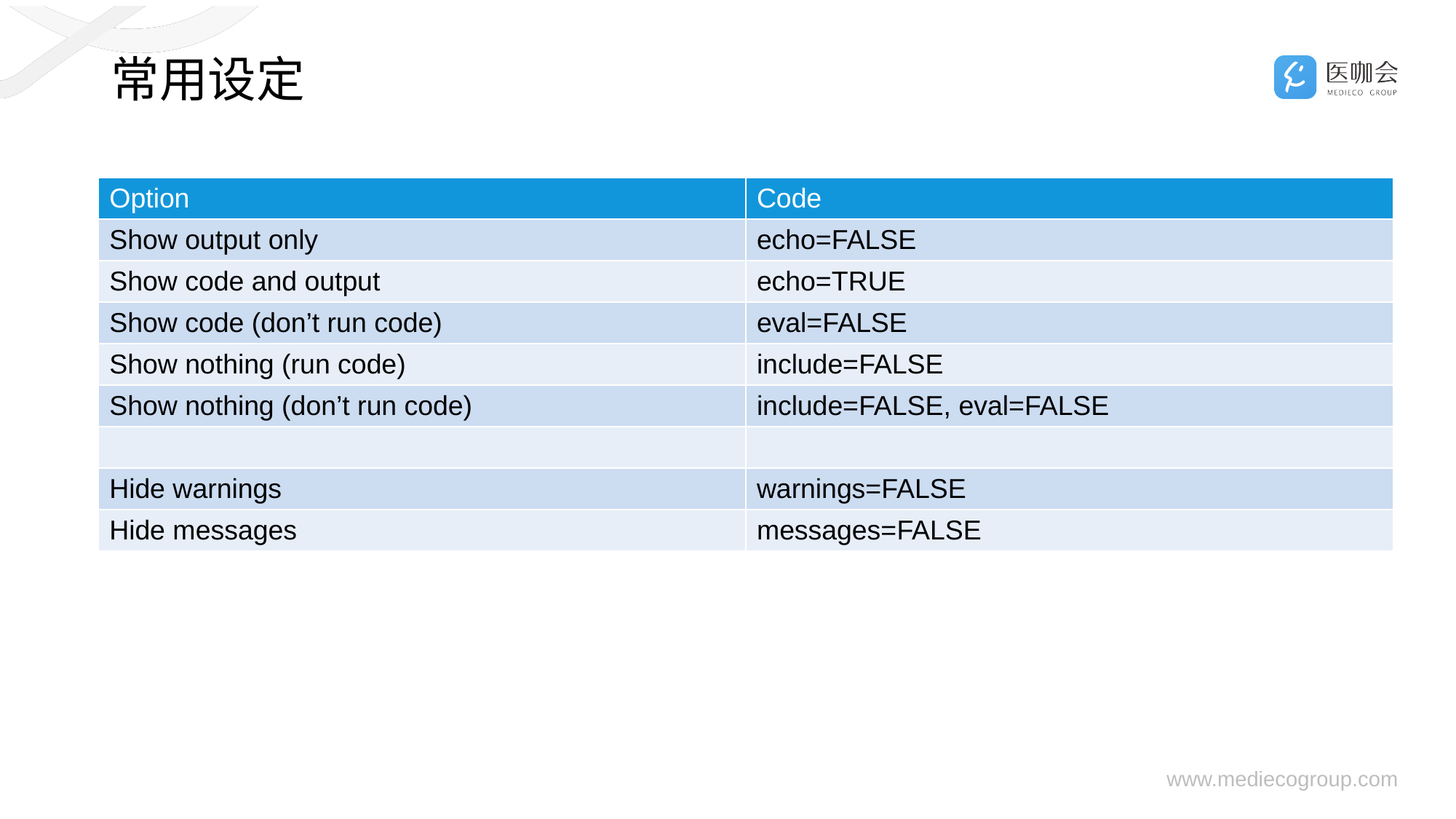

# 常用设定
| Option | Code |
| --- | --- |
| Show output only | echo=FALSE |
| Show code and output | echo=TRUE |
| Show code (don’t run code) | eval=FALSE |
| Show nothing (run code) | include=FALSE |
| Show nothing (don’t run code) | include=FALSE, eval=FALSE |
|  |  |
| Hide warnings | warnings=FALSE |
| Hide messages | messages=FALSE |